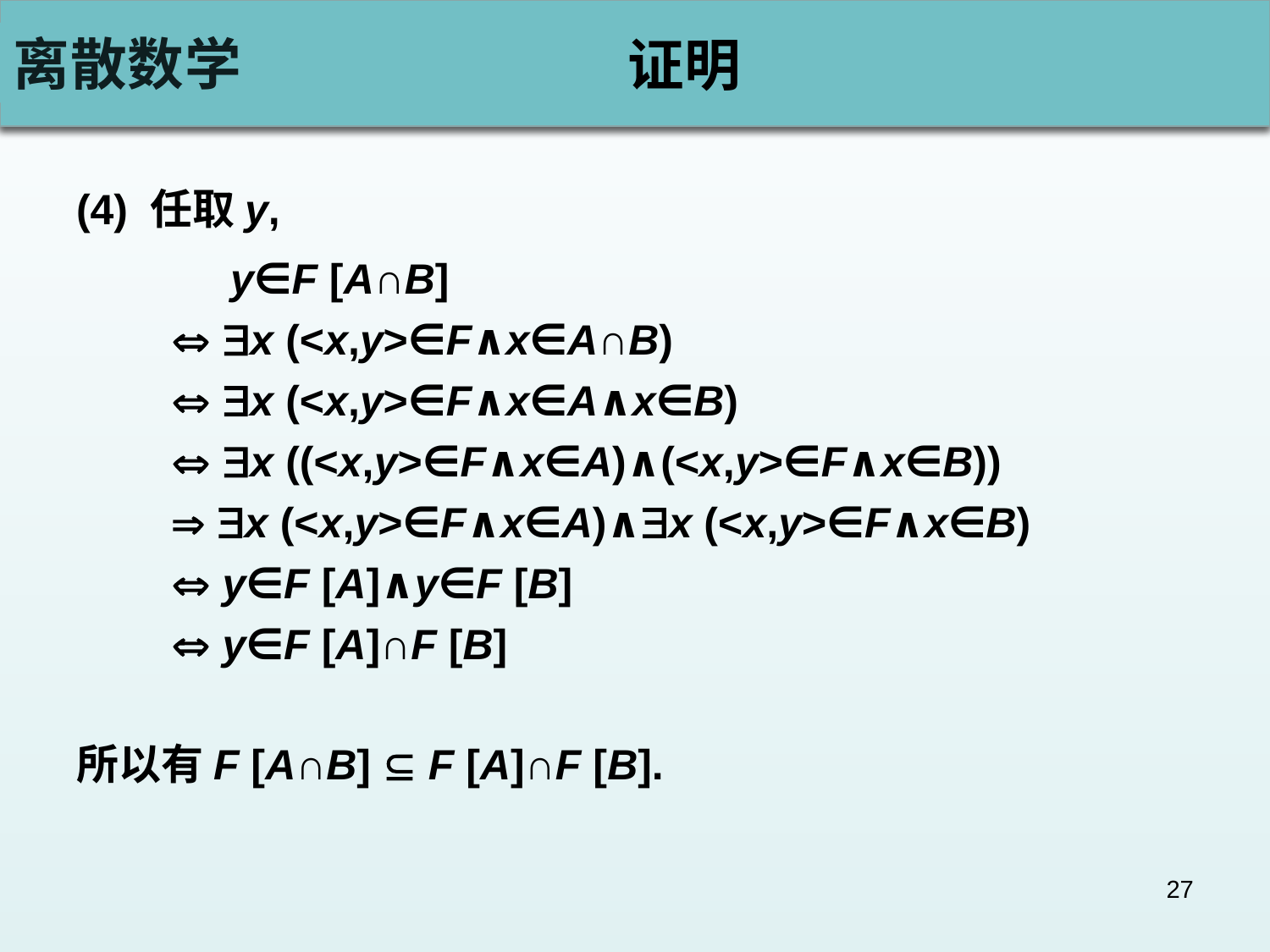

# 证明
(4) 任取y,
             y∈F [A∩B]
    ⇔ ∃x (<x,y>∈F∧x∈A∩B)
    ⇔ ∃x (<x,y>∈F∧x∈A∧x∈B)
    ⇔ ∃x ((<x,y>∈F∧x∈A)∧(<x,y>∈F∧x∈B))
    ⇒ ∃x (<x,y>∈F∧x∈A)∧∃x (<x,y>∈F∧x∈B)
    ⇔ y∈F [A]∧y∈F [B]
    ⇔ y∈F [A]∩F [B]
所以有F [A∩B] ⊆ F [A]∩F [B].

27